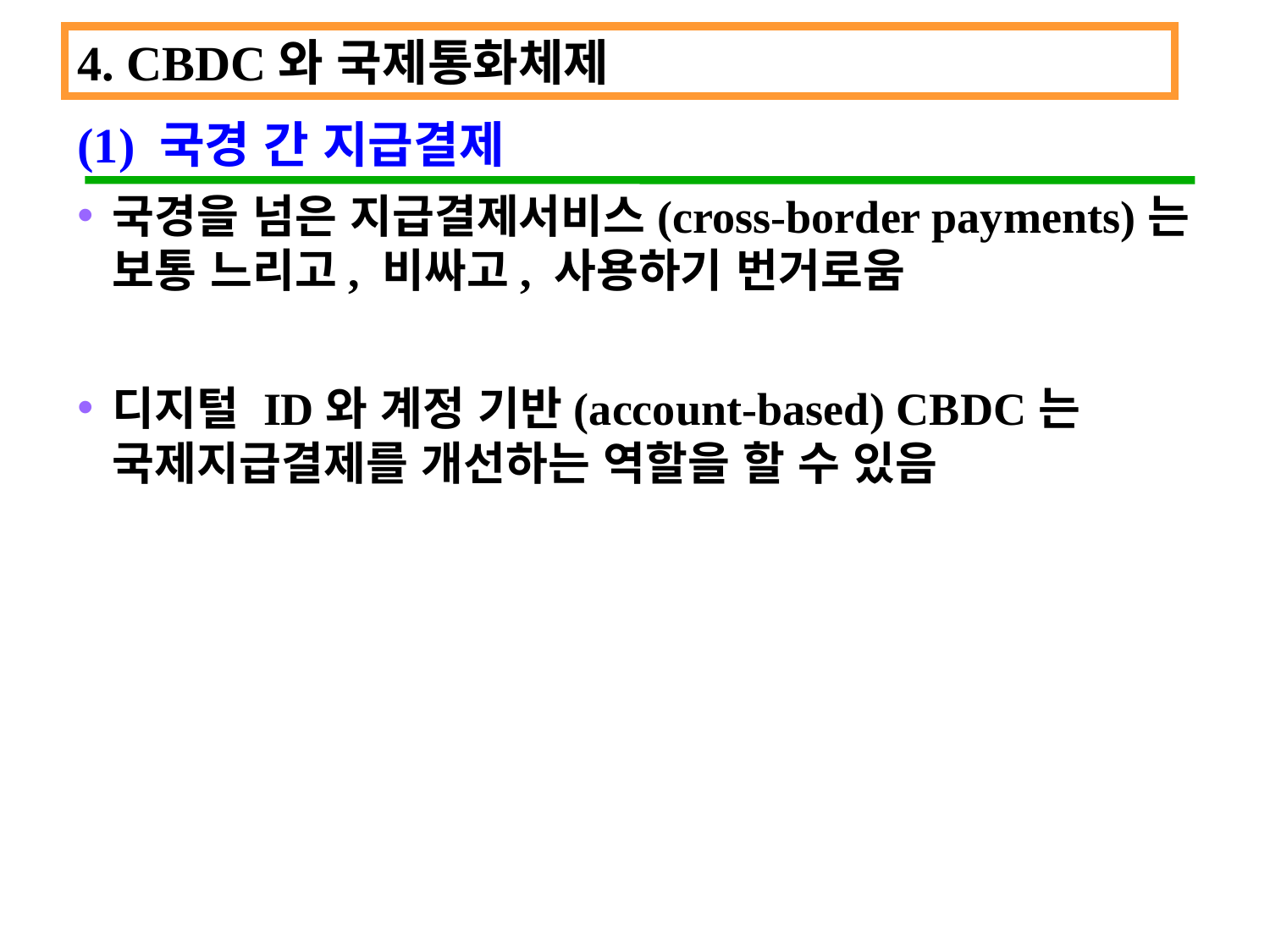

4. CBDC와 국제통화체제
(1) 국경 간 지급결제
국경을 넘은 지급결제서비스(cross-border payments)는 보통 느리고, 비싸고, 사용하기 번거로움

디지털 ID와 계정 기반(account-based) CBDC는 국제지급결제를 개선하는 역할을 할 수 있음